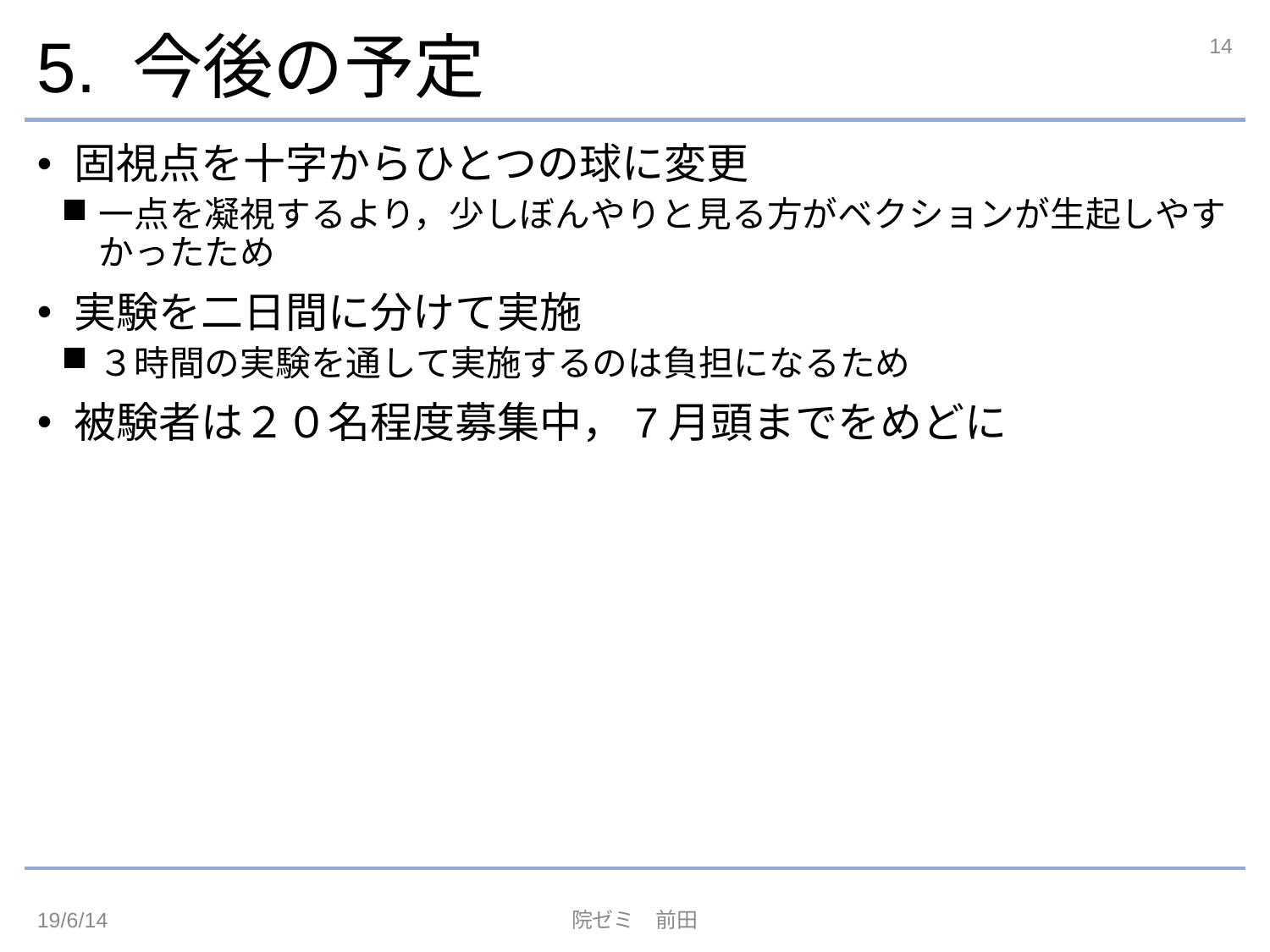

# 5. 今後の予定
14
固視点を十字からひとつの球に変更
一点を凝視するより，少しぼんやりと見る方がベクションが生起しやすかったため
実験を二日間に分けて実施
３時間の実験を通して実施するのは負担になるため
被験者は２０名程度募集中，7月頭までをめどに

院ゼミ　前田
19/6/14